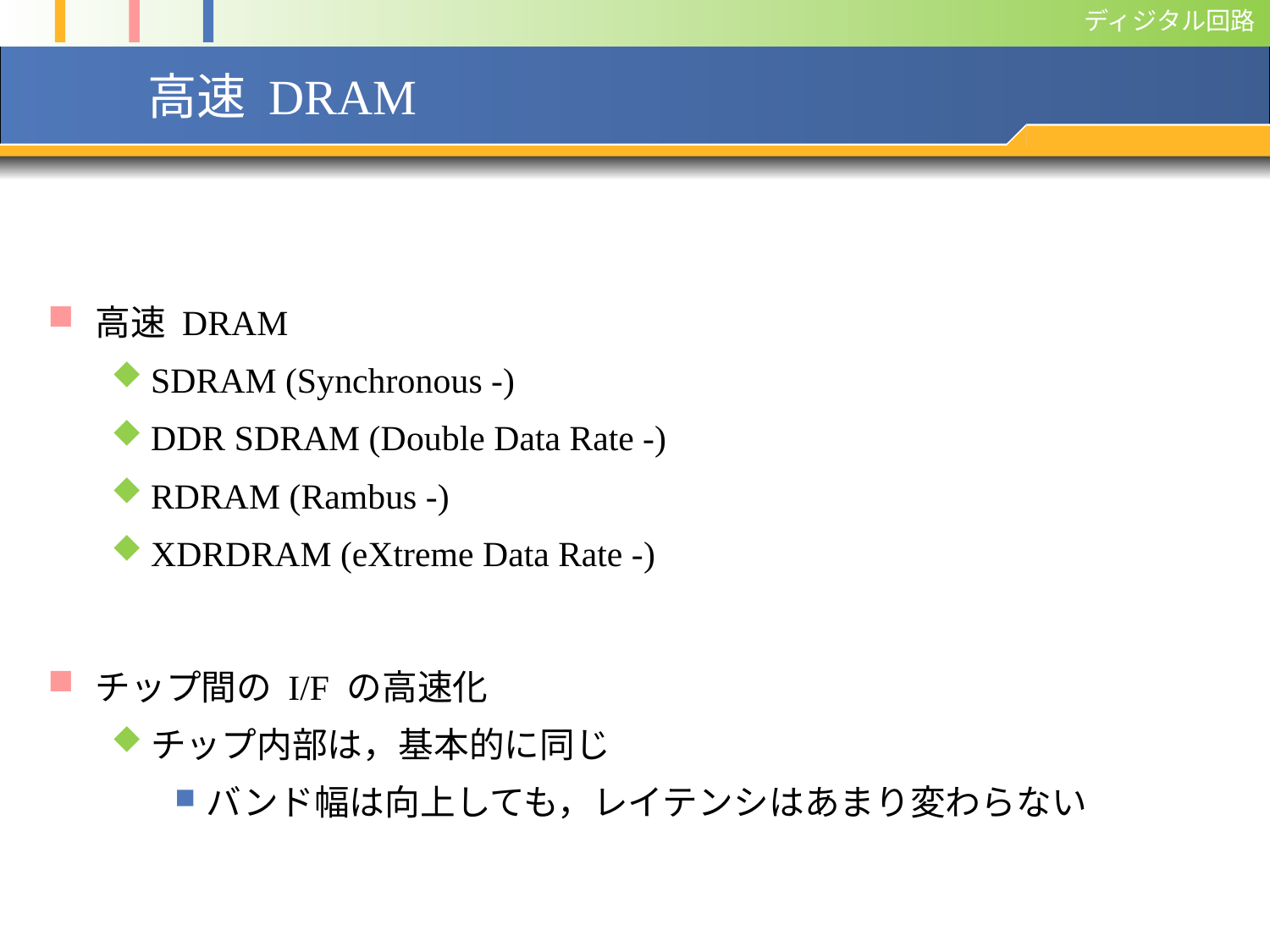

# 高速 DRAM
高速 DRAM
SDRAM (Synchronous -)
DDR SDRAM (Double Data Rate -)
RDRAM (Rambus -)
XDRDRAM (eXtreme Data Rate -)

チップ間の I/F の高速化
チップ内部は，基本的に同じ
バンド幅は向上しても，レイテンシはあまり変わらない